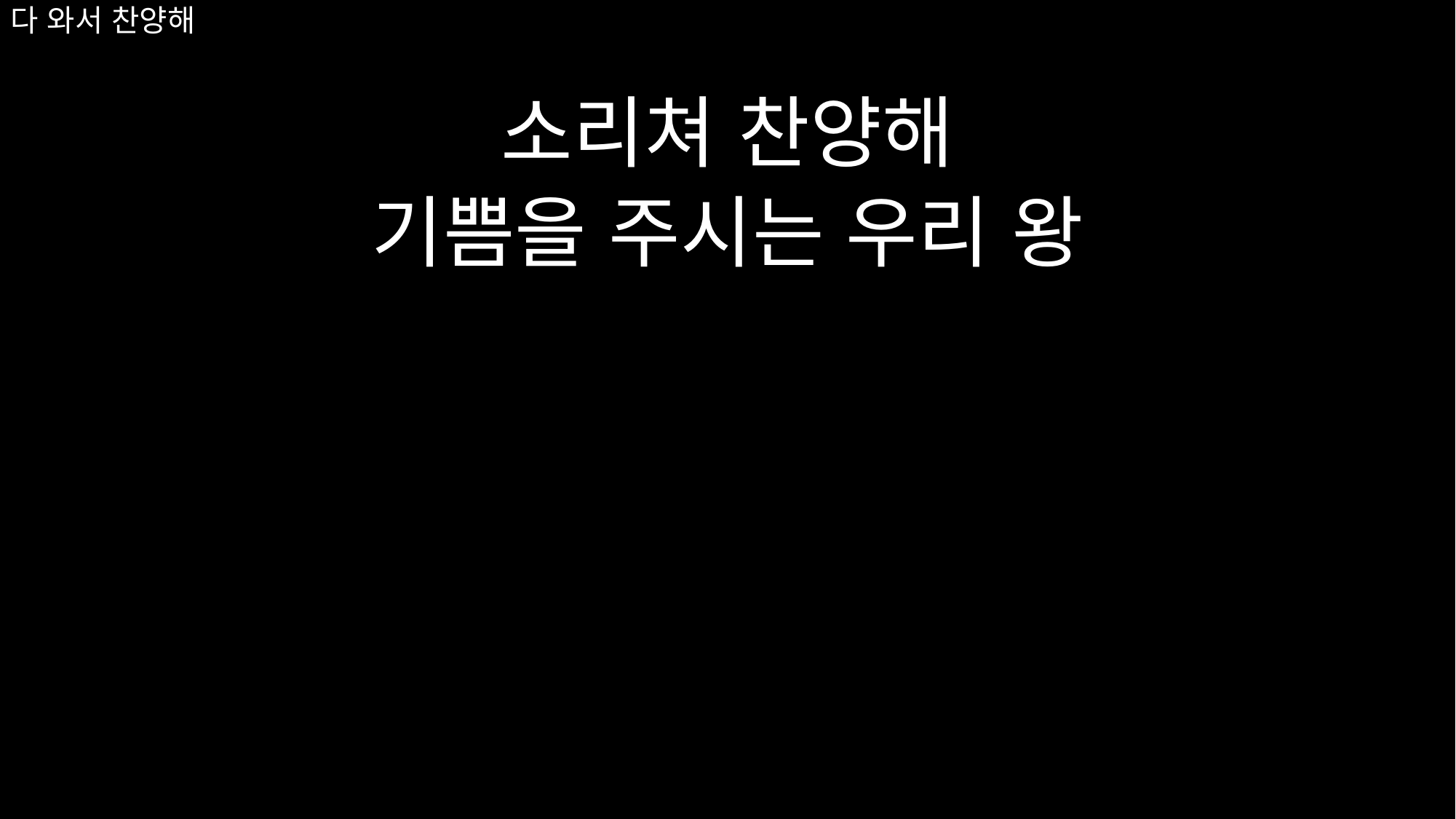

# 다 와서 찬양해
소리쳐 찬양해
기쁨을 주시는 우리 왕